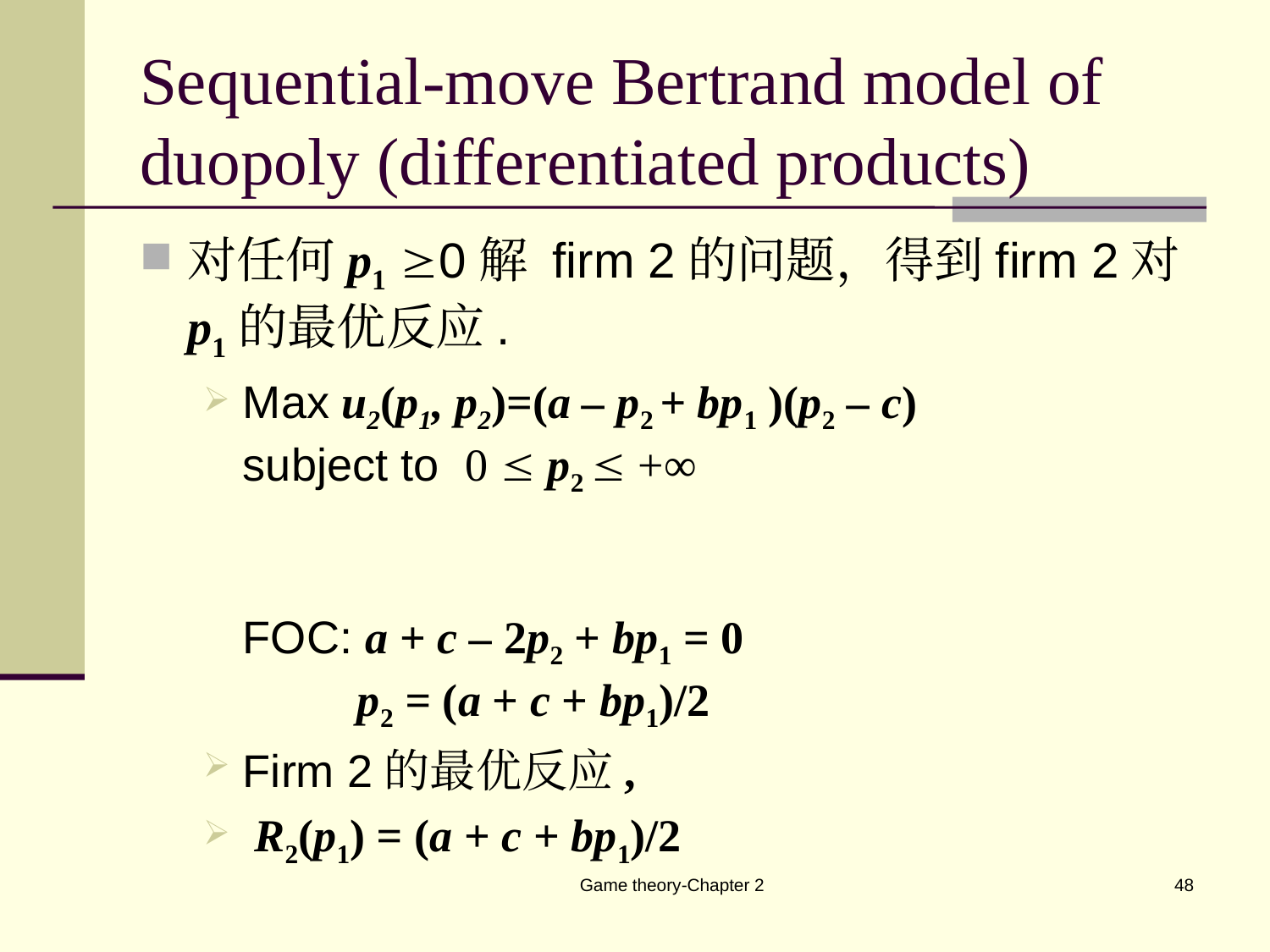

# Sequential-move Bertrand model of duopoly (differentiated products)
对任何p1 ≥0解 firm 2的问题，得到firm 2对p1的最优反应.
Max u2(p1, p2)=(a – p2 + bp1 )(p2 – c)
subject to  0 ≤ p2 ≤ +∞
FOC: a + c – 2p2 + bp1 = 0
          p2 = (a + c + bp1)/2
Firm 2的最优反应,
 R2(p1) = (a + c + bp1)/2
Game theory-Chapter 2
48